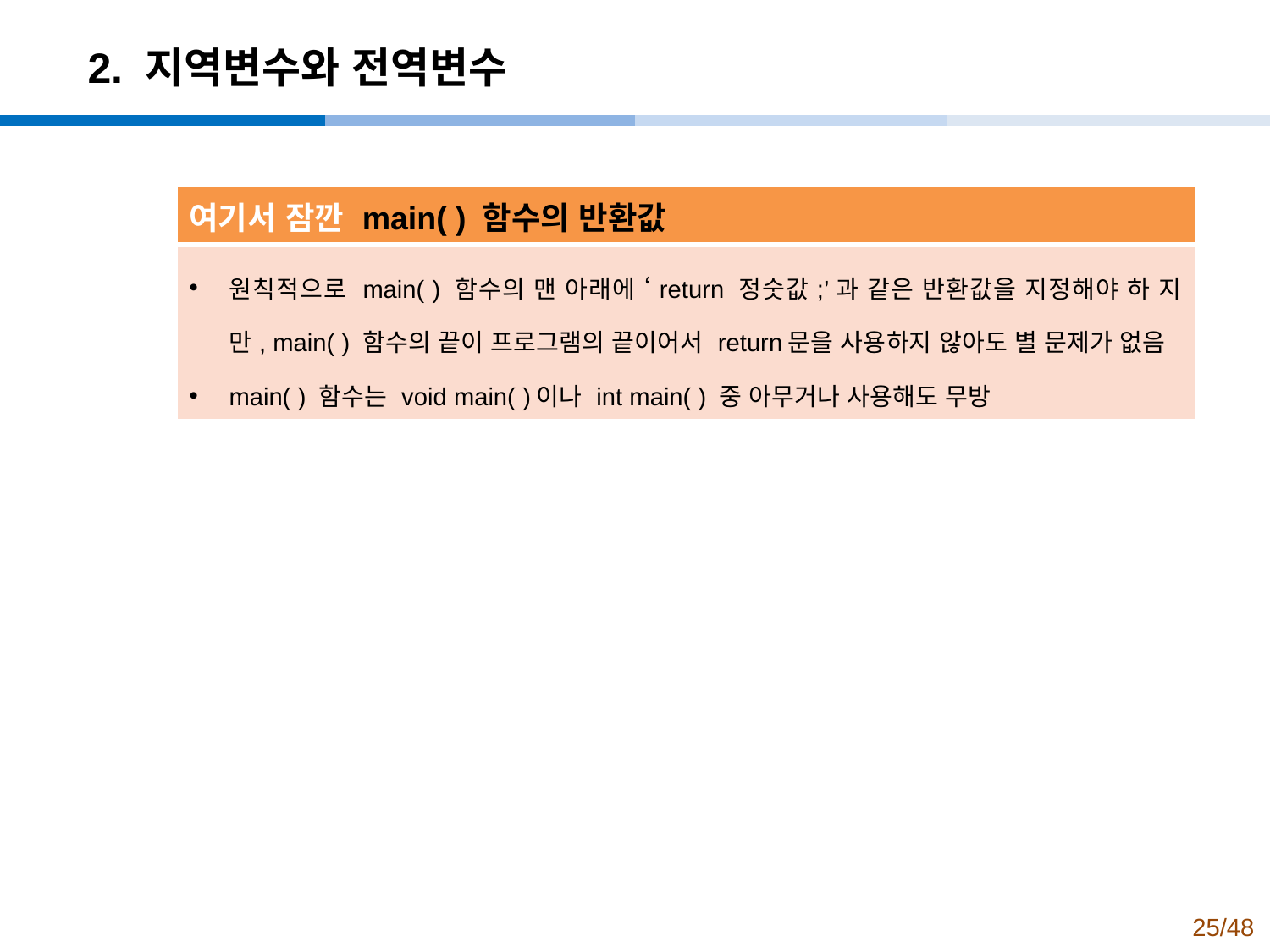

# 2. 지역변수와 전역변수
| 여기서 잠깐 main( ) 함수의 반환값 |
| --- |
| 원칙적으로 main( ) 함수의 맨 아래에 ‘return 정숫값;’과 같은 반환값을 지정해야 하 지만, main( ) 함수의 끝이 프로그램의 끝이어서 return문을 사용하지 않아도 별 문제가 없음 main( ) 함수는 void main( )이나 int main( ) 중 아무거나 사용해도 무방 |